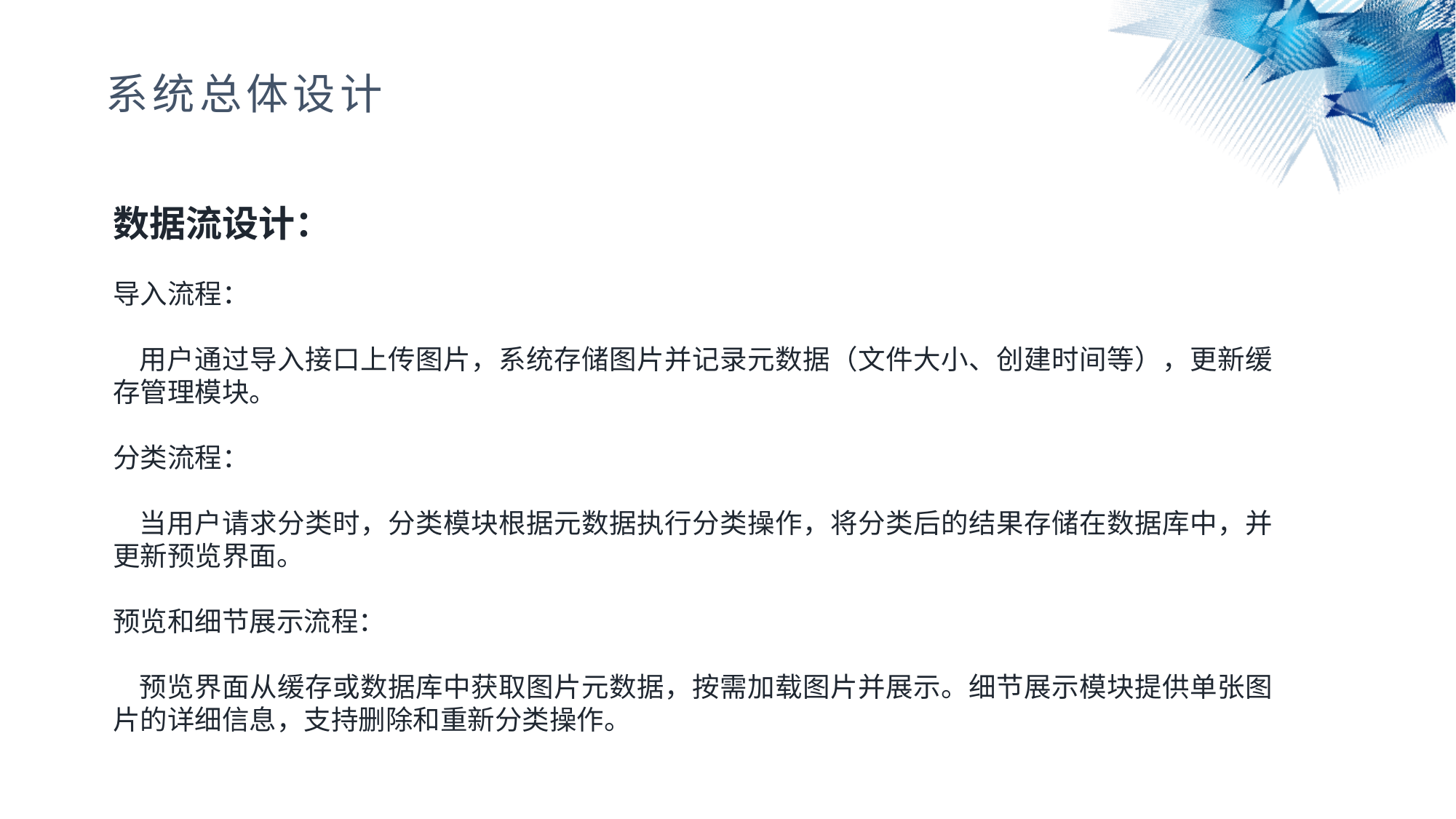

系统总体设计

数据流设计：

导入流程：

   用户通过导入接口上传图片，系统存储图片并记录元数据（文件大小、创建时间等），更新缓存管理模块。

分类流程：

   当用户请求分类时，分类模块根据元数据执行分类操作，将分类后的结果存储在数据库中，并更新预览界面。

预览和细节展示流程：

   预览界面从缓存或数据库中获取图片元数据，按需加载图片并展示。细节展示模块提供单张图片的详细信息，支持删除和重新分类操作。